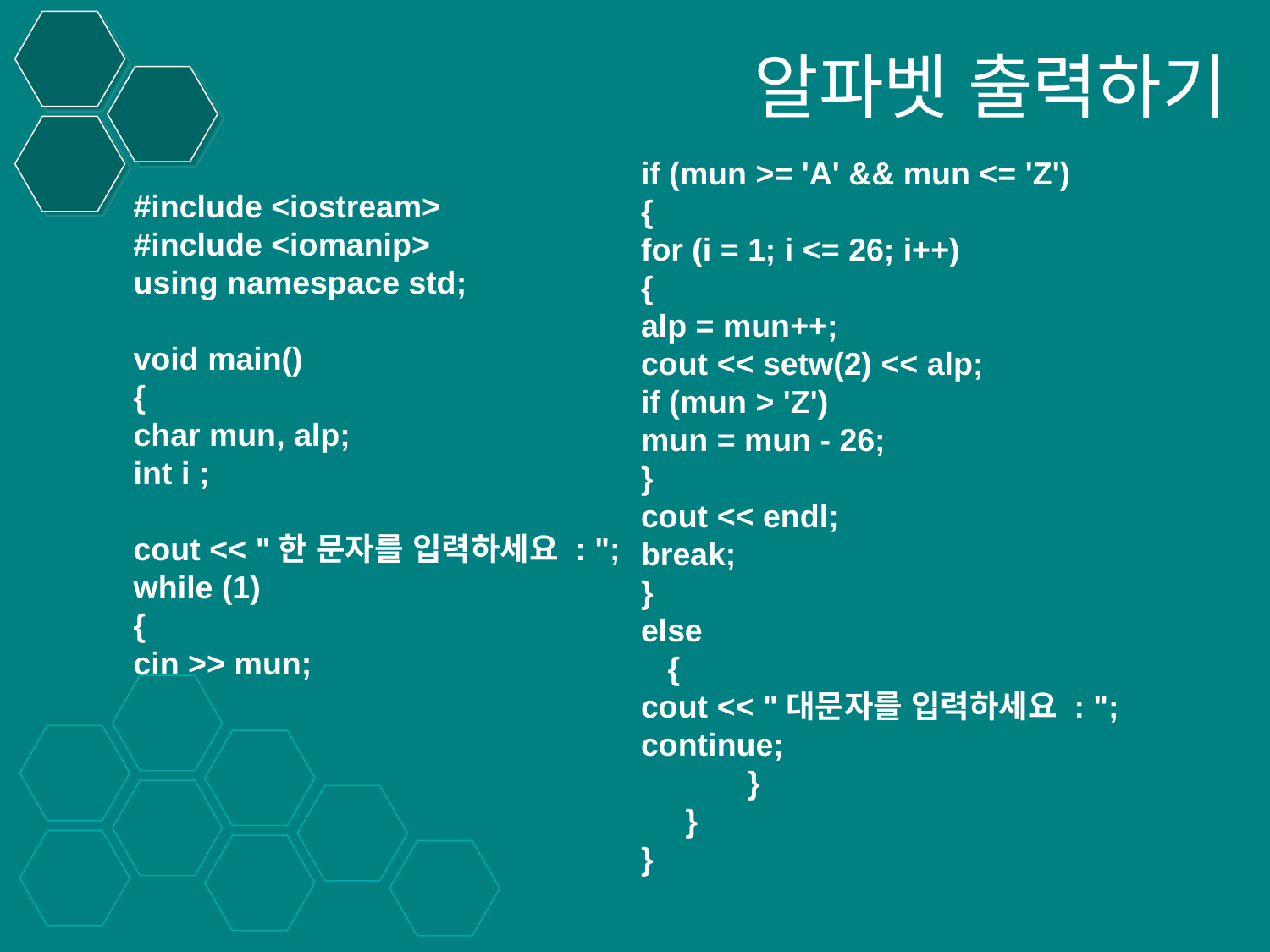

알파벳 출력하기
if (mun >= 'A' && mun <= 'Z')
{
for (i = 1; i <= 26; i++)
{
alp = mun++;
cout << setw(2) << alp;
if (mun > 'Z')
mun = mun - 26;
}
cout << endl;
break;
}
else
   {
cout << "대문자를 입력하세요 : ";
continue;
            }
     }
}
#include <iostream>
#include <iomanip>
using namespace std;

void main()
{
char mun, alp;
int i ;

cout << "한 문자를 입력하세요 : ";
while (1)
{
cin >> mun;